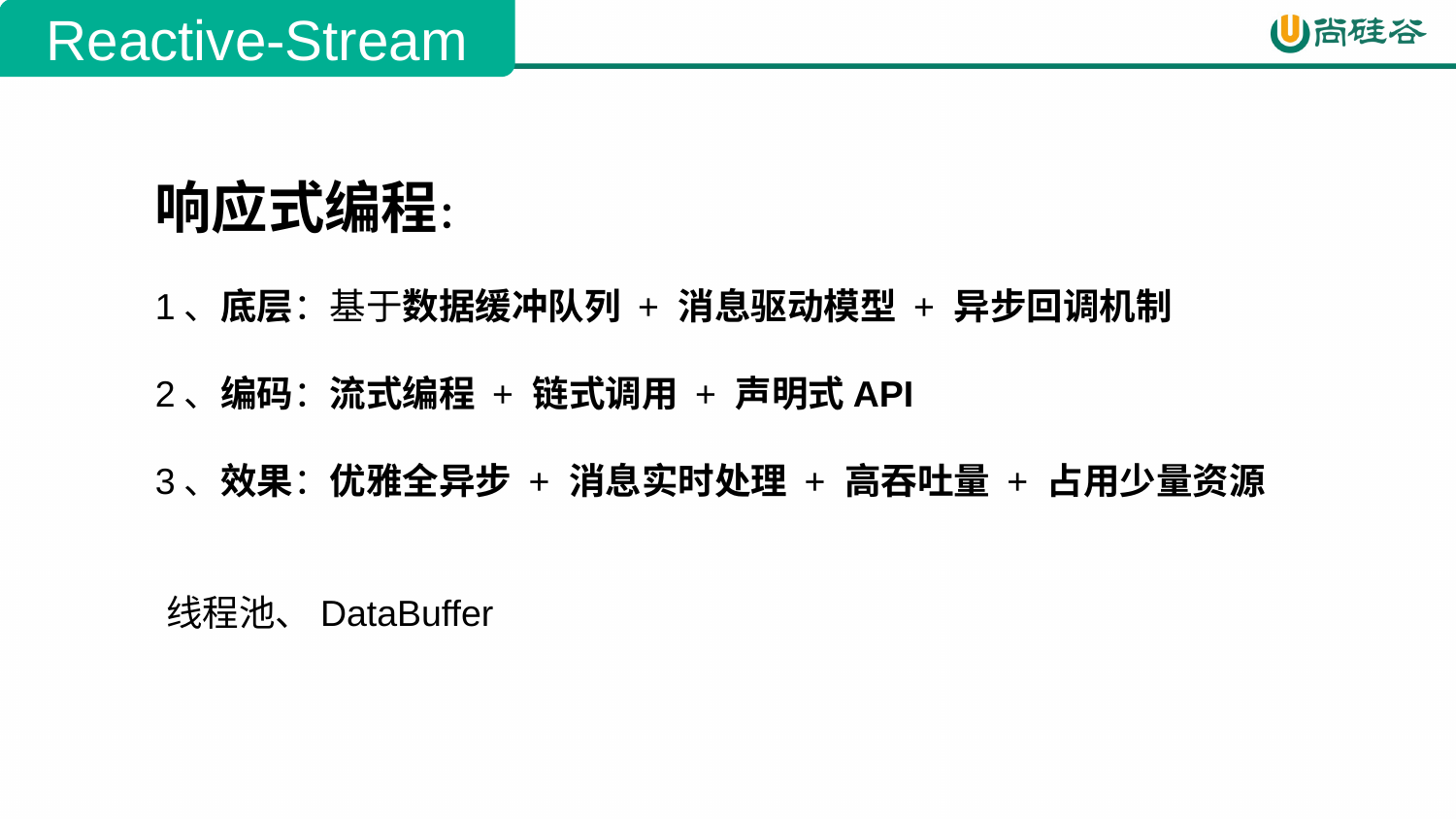

Reactive-Stream
响应式编程：

1、底层：基于数据缓冲队列 + 消息驱动模型 + 异步回调机制

2、编码：流式编程 + 链式调用 + 声明式API

3、效果：优雅全异步 + 消息实时处理 + 高吞吐量 + 占用少量资源
线程池、DataBuffer